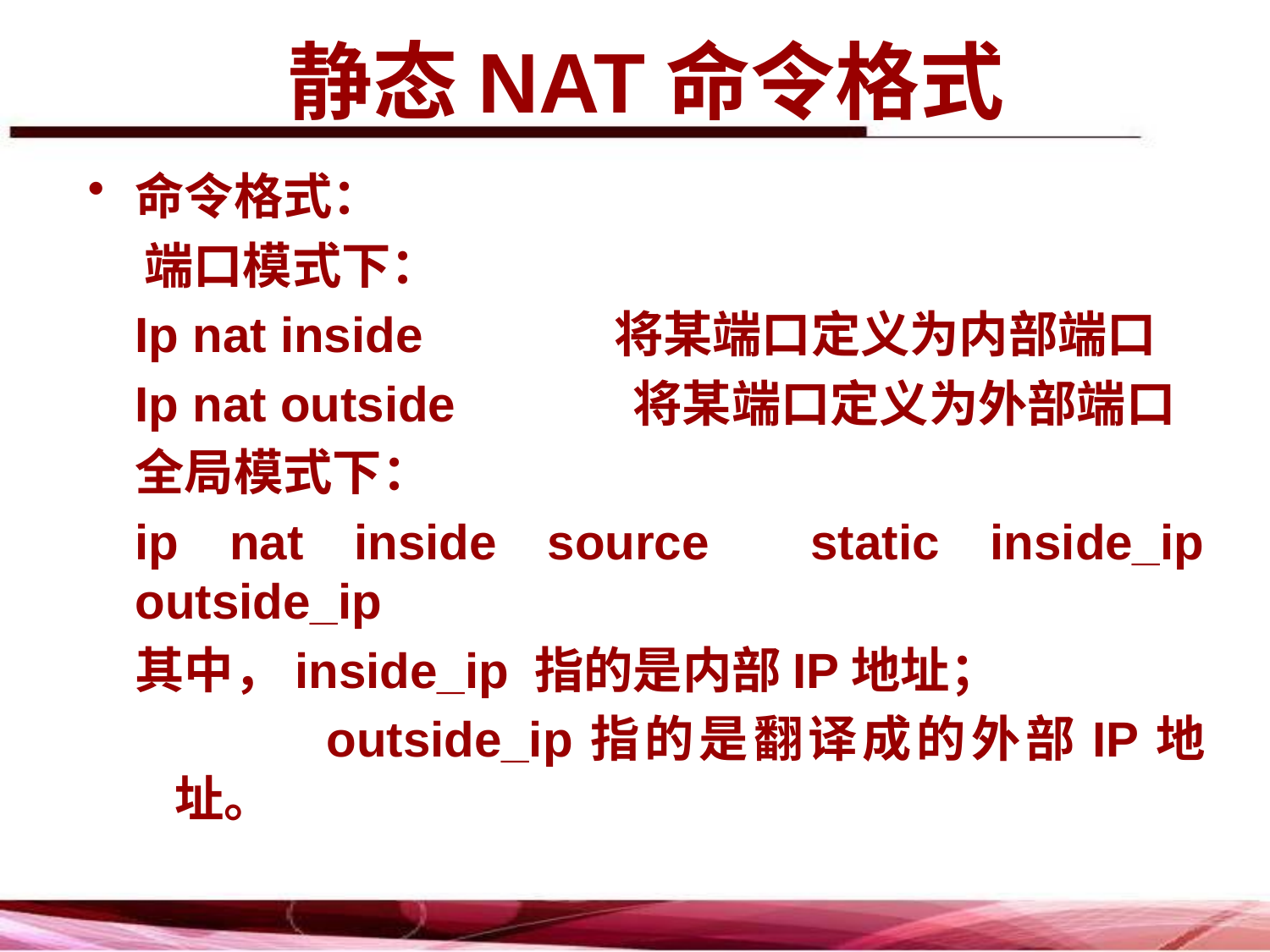

# 静态NAT命令格式
命令格式：
    端口模式下：
Ip nat inside             将某端口定义为内部端口
Ip nat outside            将某端口定义为外部端口
全局模式下：
ip nat inside source  static inside_ip outside_ip
其中，inside_ip 指的是内部IP地址；
        outside_ip指的是翻译成的外部IP地址。